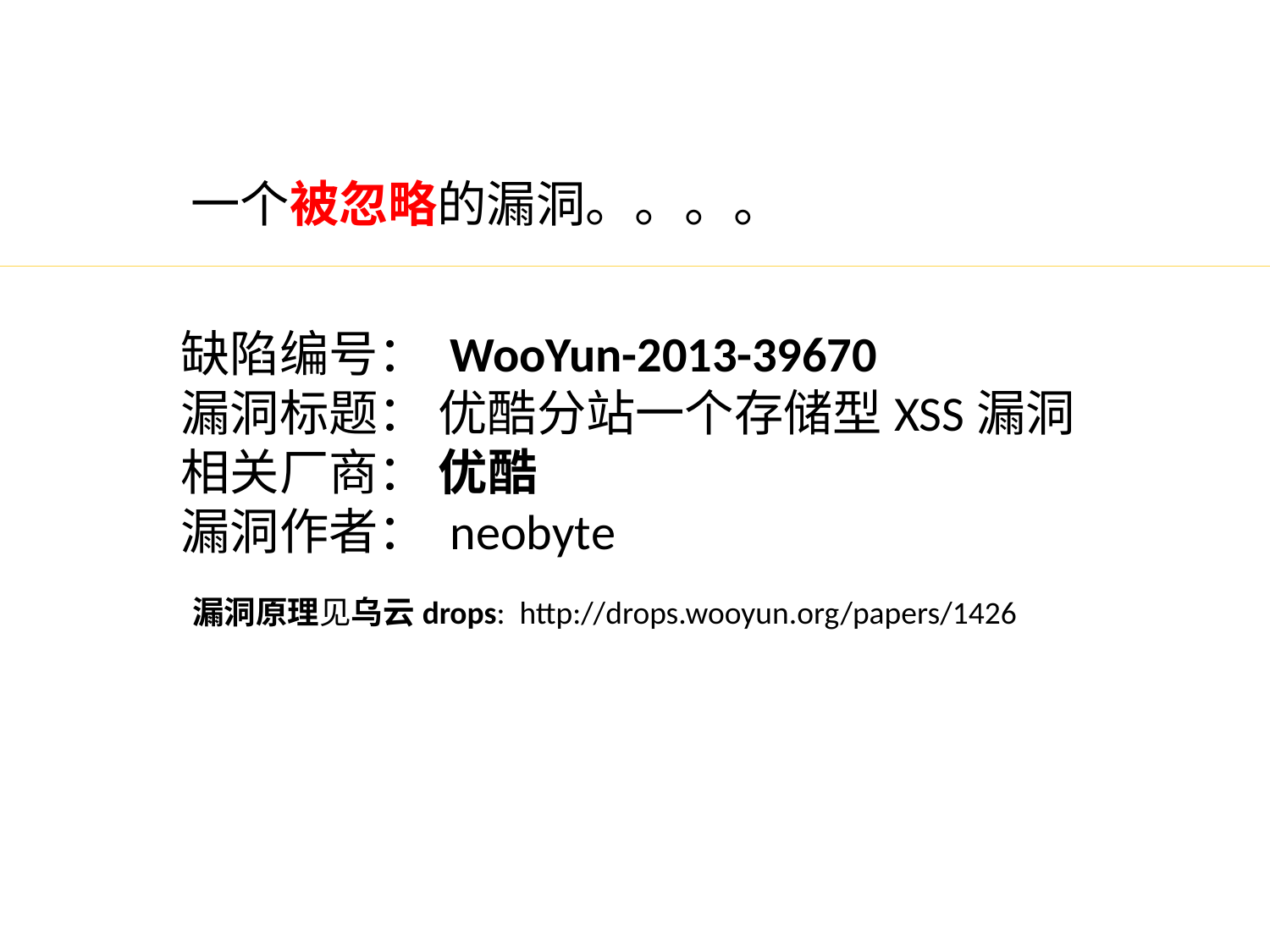

一个被忽略的漏洞。。。。
缺陷编号： WooYun-2013-39670
漏洞标题： 优酷分站一个存储型XSS漏洞
相关厂商： 优酷
漏洞作者： neobyte
漏洞原理见乌云drops:  http://drops.wooyun.org/papers/1426